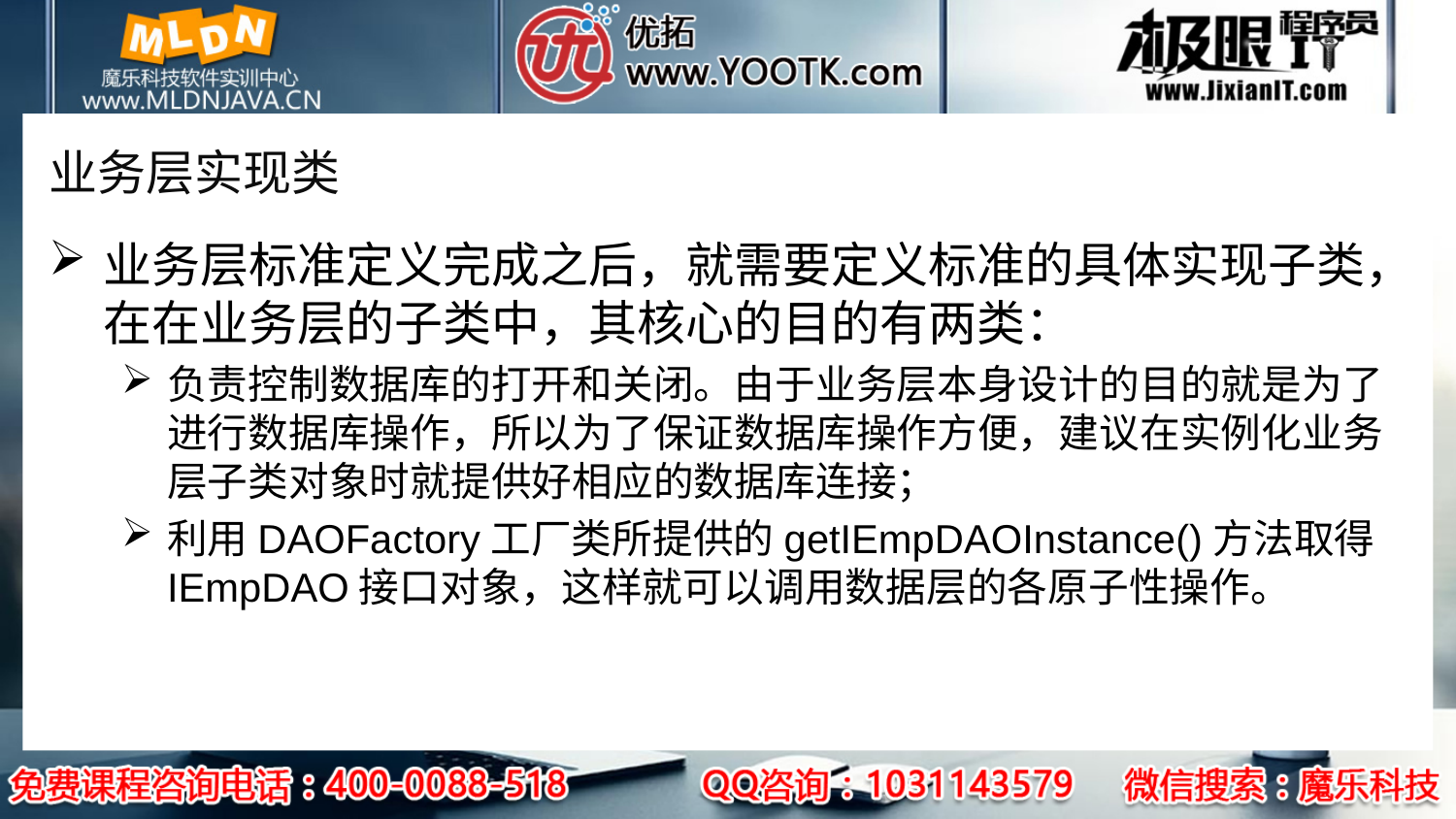

# 业务层实现类
业务层标准定义完成之后，就需要定义标准的具体实现子类，在在业务层的子类中，其核心的目的有两类：
负责控制数据库的打开和关闭。由于业务层本身设计的目的就是为了进行数据库操作，所以为了保证数据库操作方便，建议在实例化业务层子类对象时就提供好相应的数据库连接；
利用DAOFactory工厂类所提供的getIEmpDAOInstance()方法取得IEmpDAO接口对象，这样就可以调用数据层的各原子性操作。